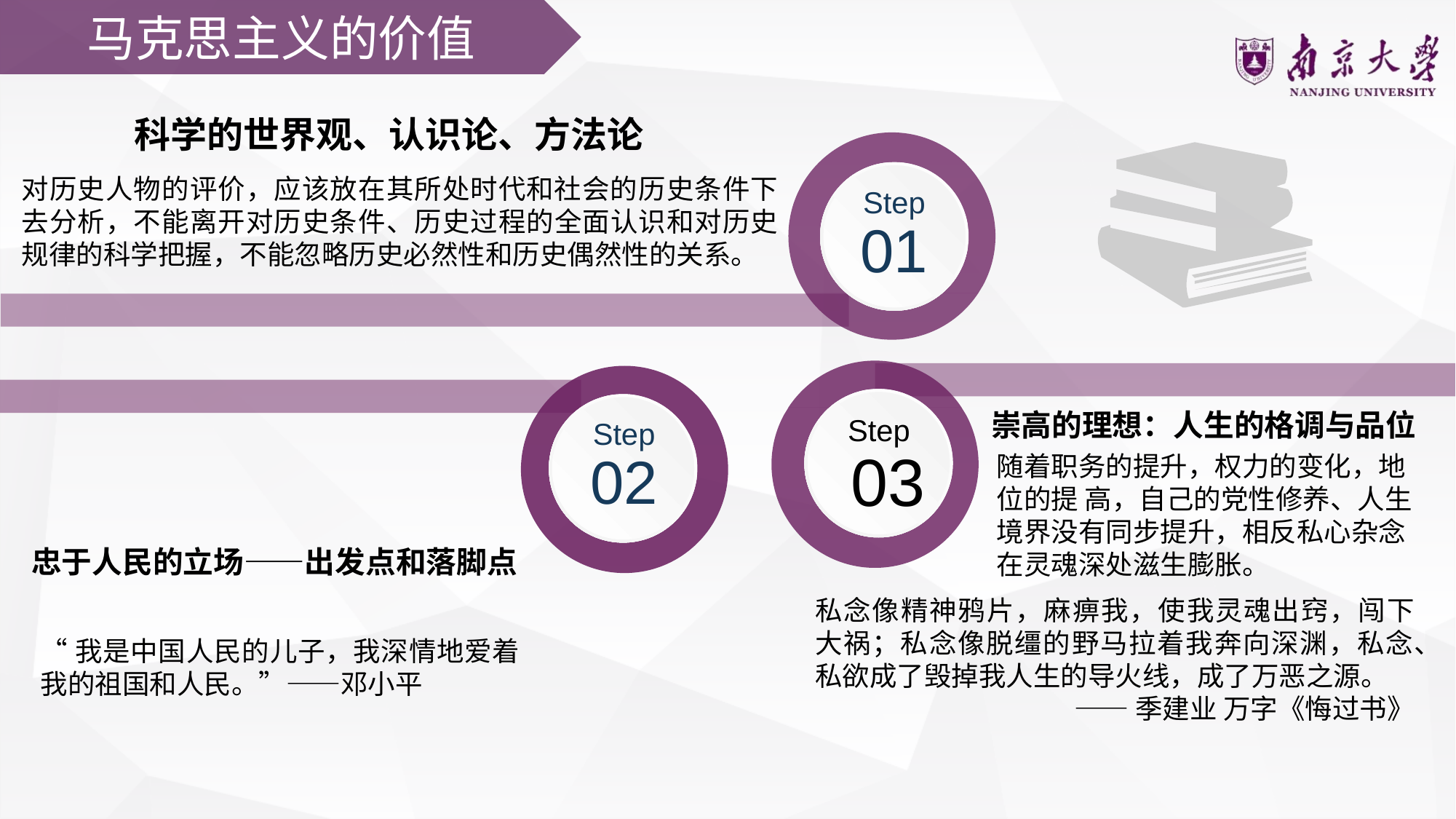

马克思主义的价值
科学的世界观、认识论、方法论

Step
01
对历史人物的评价，应该放在其所处时代和社会的历史条件下去分析，不能离开对历史条件、历史过程的全面认识和对历史规律的科学把握，不能忽略历史必然性和历史偶然性的关系。

Step
 03

Step
02
崇高的理想：人生的格调与品位
随着职务的提升，权力的变化，地位的提 高，自己的党性修养、人生境界没有同步提升，相反私心杂念在灵魂深处滋生膨胀。
忠于人民的立场——出发点和落脚点
私念像精神鸦片，麻痹我，使我灵魂出窍，闯下大祸；私念像脱缰的野马拉着我奔向深渊，私念、私欲成了毁掉我人生的导火线，成了万恶之源。
——季建业 万字《悔过书》
“我是中国人民的儿子，我深情地爱着我的祖国和人民。”——邓小平